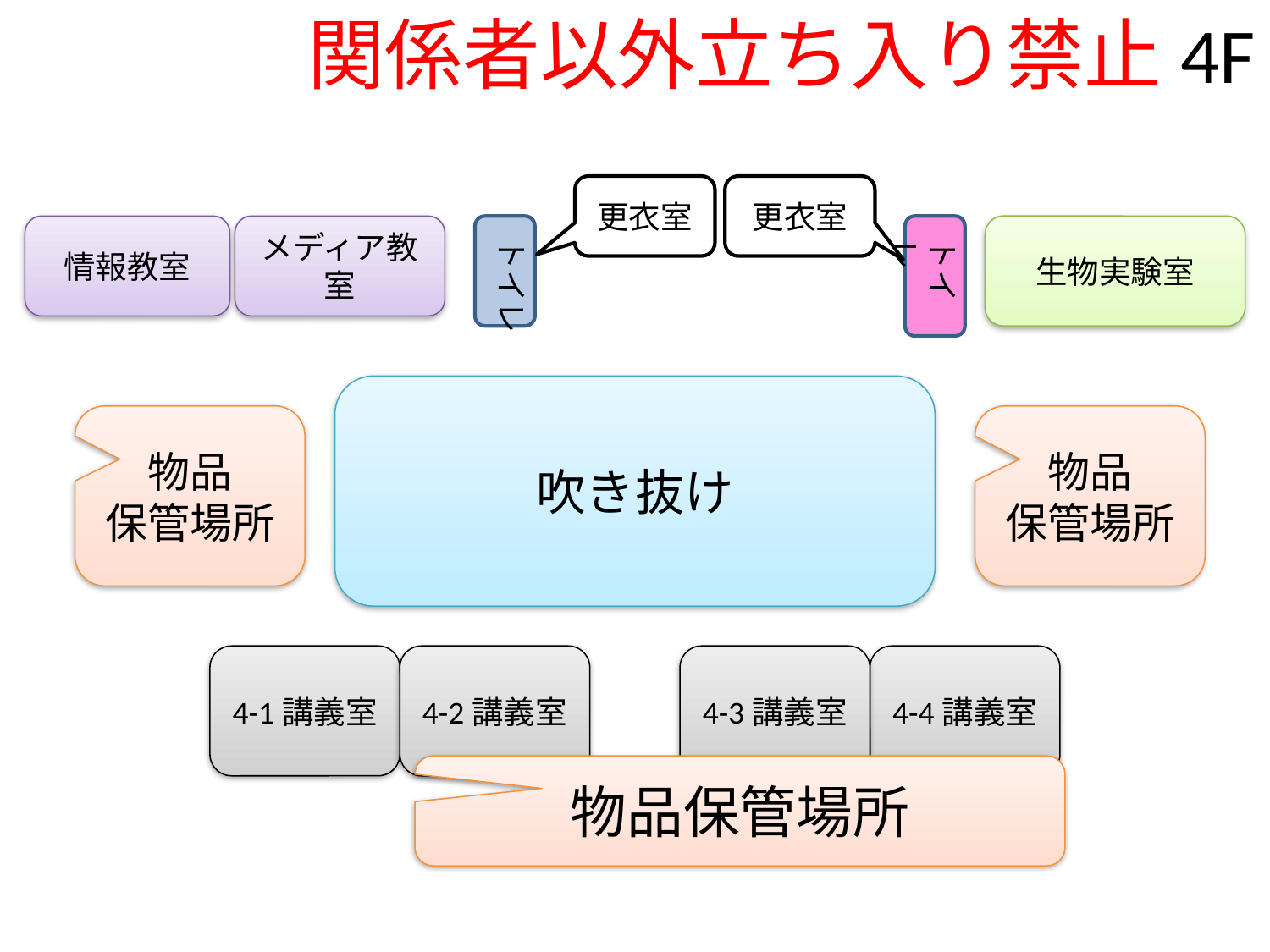

関係者以外立ち入り禁止4F
更衣室
更衣室
情報教室
メディア教室

生物実験室
トイレ
トイレ
吹き抜け
物品
保管場所
物品
保管場所
4-1講義室
4-2講義室
4-3講義室
4-4講義室
物品保管場所